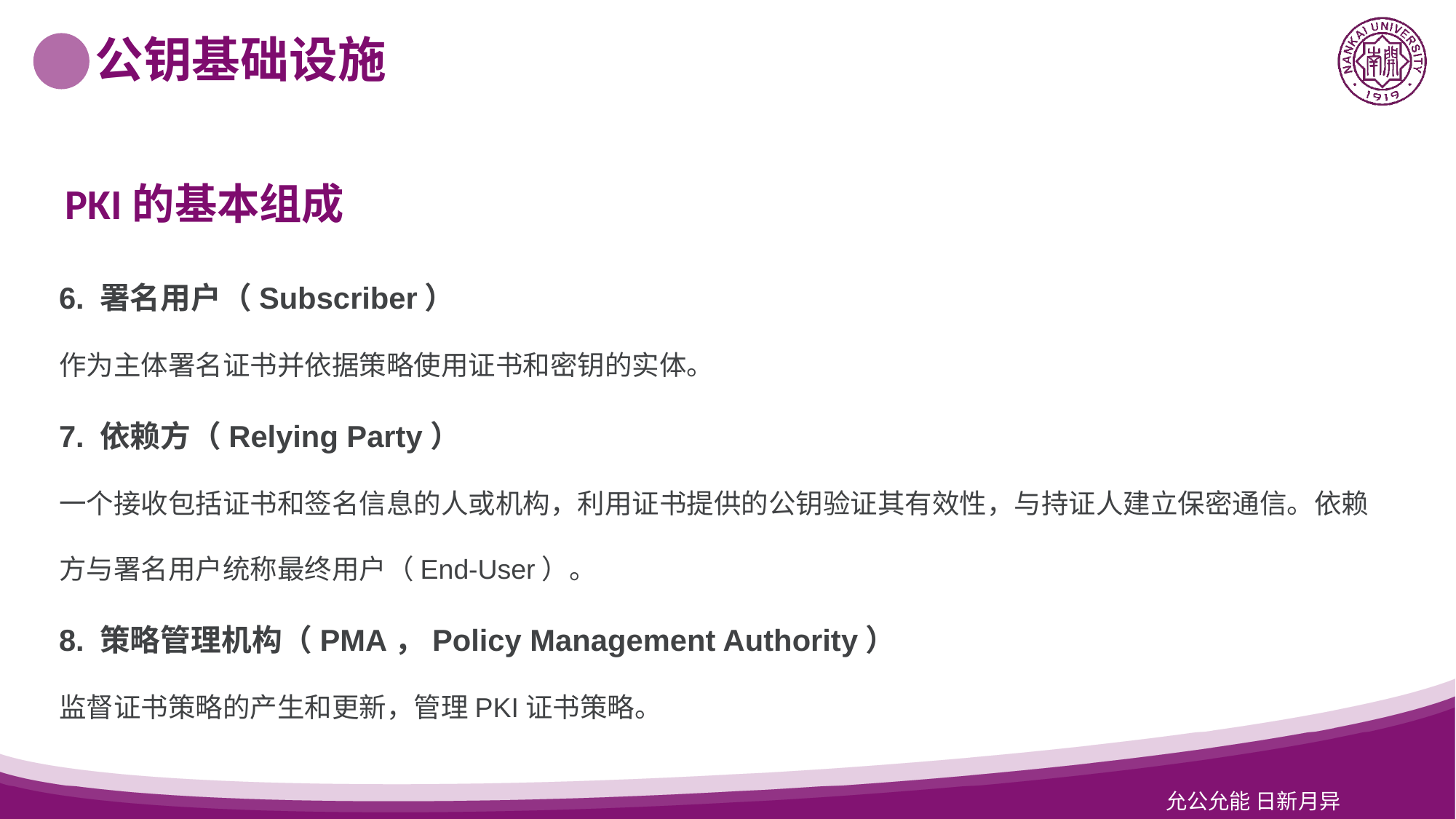

选中图片Delete，点击中间图标即可插入新图片

公钥基础设施
PKI的基本组成

6. 署名用户（Subscriber）
作为主体署名证书并依据策略使用证书和密钥的实体。
7. 依赖方（Relying Party）
一个接收包括证书和签名信息的人或机构，利用证书提供的公钥验证其有效性，与持证人建立保密通信。依赖方与署名用户统称最终用户（End-User）。
8. 策略管理机构（PMA，Policy Management Authority）
监督证书策略的产生和更新，管理PKI证书策略。